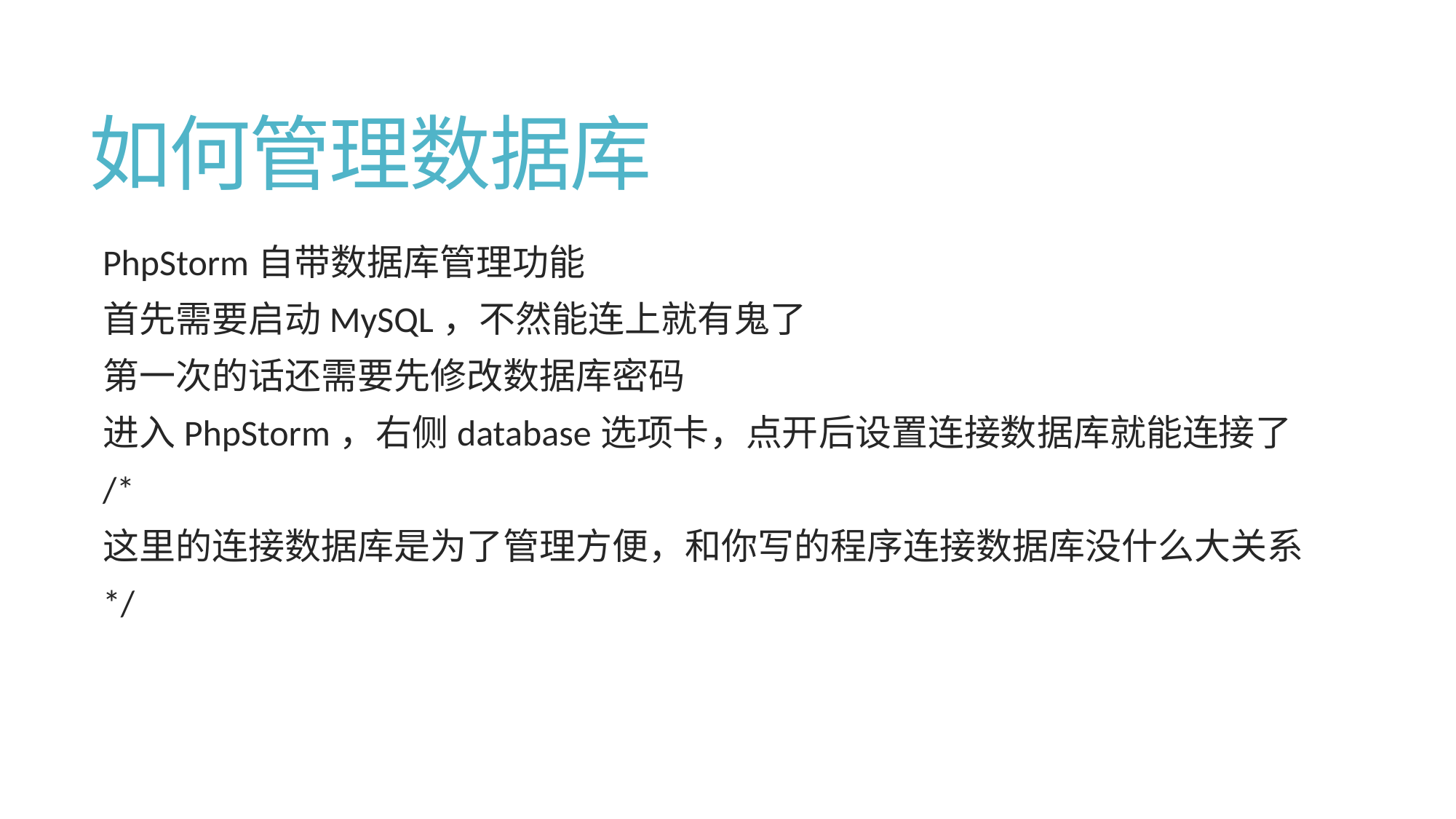

# 如何管理数据库
PhpStorm自带数据库管理功能
首先需要启动MySQL，不然能连上就有鬼了
第一次的话还需要先修改数据库密码
进入PhpStorm，右侧database选项卡，点开后设置连接数据库就能连接了
/*
这里的连接数据库是为了管理方便，和你写的程序连接数据库没什么大关系
*/